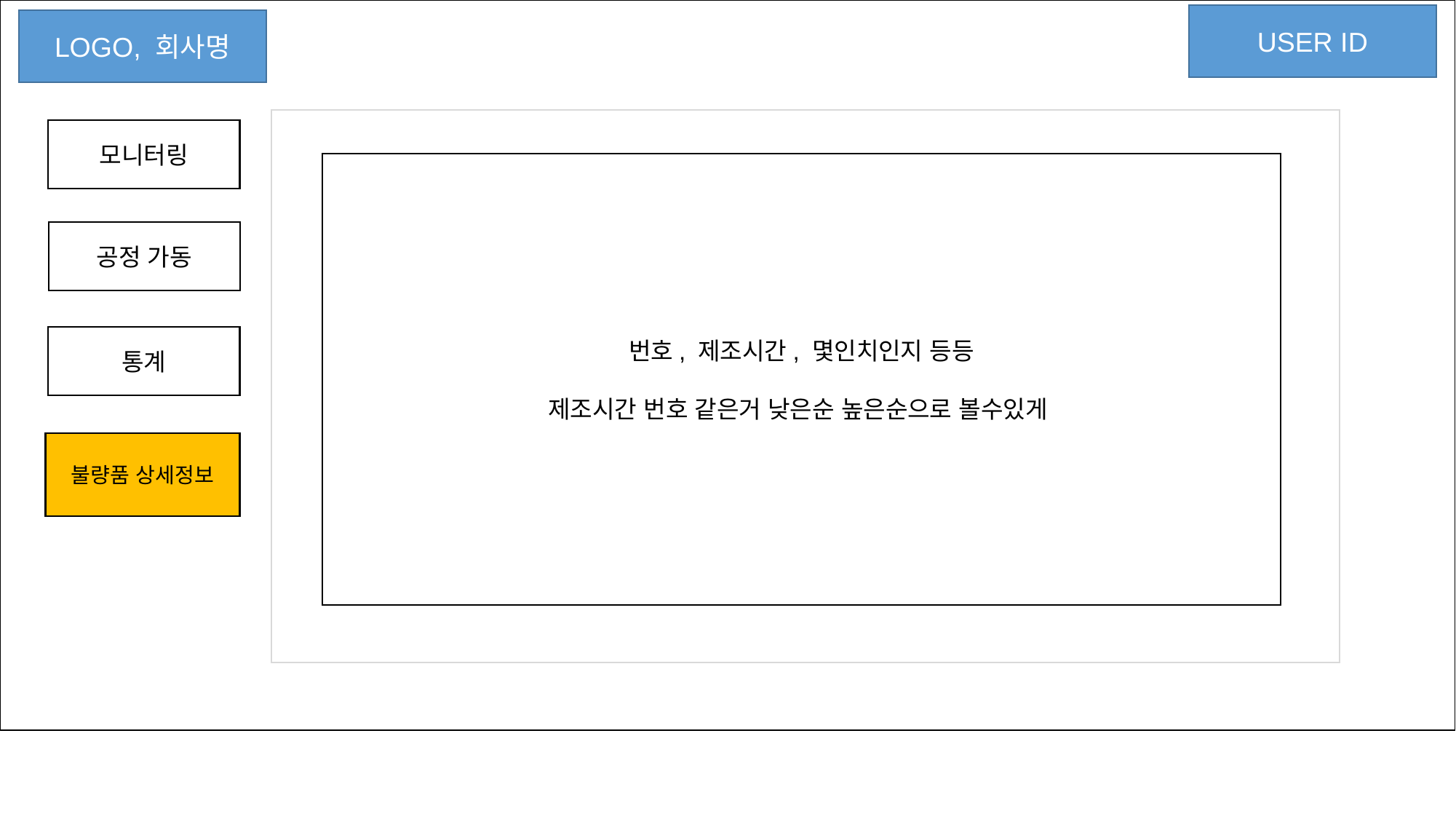

USER ID
LOGO, 회사명

모니터링
번호, 제조시간, 몇인치인지 등등

제조시간 번호 같은거 낮은순 높은순으로 볼수있게
공정 가동
통계
불량품 상세정보